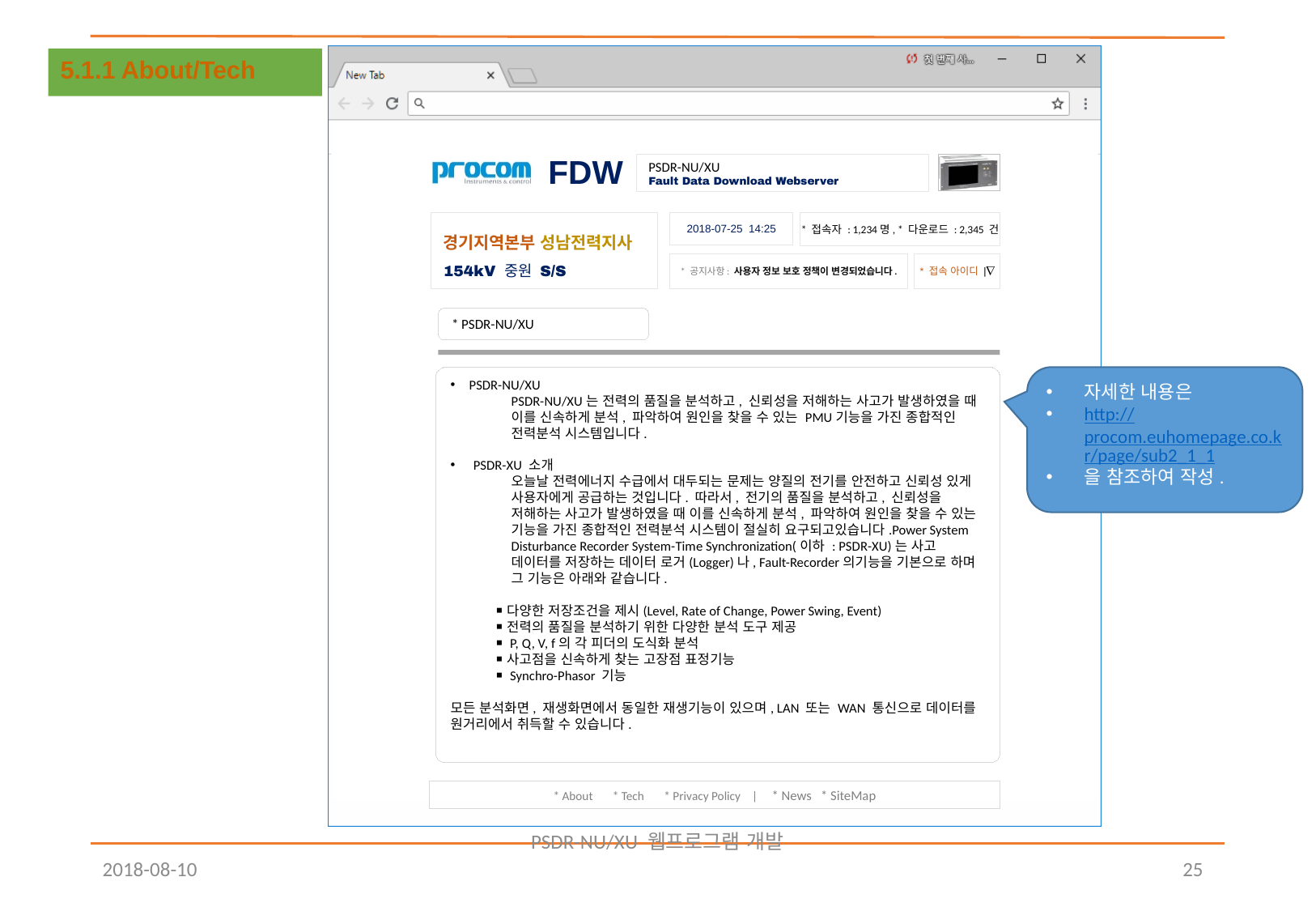

# 5.1.1 About/Tech
* PSDR-NU/XU

자세한 내용은
http://procom.euhomepage.co.kr/page/sub2_1_1
을 참조하여 작성.
PSDR-NU/XU
PSDR-NU/XU는 전력의 품질을 분석하고, 신뢰성을 저해하는 사고가 발생하였을 때 이를 신속하게 분석, 파악하여 원인을 찾을 수 있는 PMU기능을 가진 종합적인 전력분석 시스템입니다.

PSDR-XU 소개
오늘날 전력에너지 수급에서 대두되는 문제는 양질의 전기를 안전하고 신뢰성 있게 사용자에게 공급하는 것입니다. 따라서, 전기의 품질을 분석하고, 신뢰성을 저해하는 사고가 발생하였을 때 이를 신속하게 분석, 파악하여 원인을 찾을 수 있는 기능을 가진 종합적인 전력분석 시스템이 절실히 요구되고있습니다.Power System Disturbance Recorder System-Time Synchronization(이하 : PSDR-XU)는 사고 데이터를 저장하는 데이터 로거(Logger)나, Fault-Recorder의기능을 기본으로 하며 그 기능은 아래와 같습니다.

           ￭ 다양한 저장조건을 제시(Level, Rate of Change, Power Swing, Event)
           ￭ 전력의 품질을 분석하기 위한 다양한 분석 도구 제공
           ￭ P, Q, V, f의 각 피더의 도식화 분석
           ￭ 사고점을 신속하게 찾는 고장점 표정기능
           ￭ Synchro-Phasor 기능

모든 분석화면, 재생화면에서 동일한 재생기능이 있으며, LAN 또는 WAN 통신으로 데이터를 원거리에서 취득할 수 있습니다.

PSDR-NU/XU 웹프로그램 개발
2018-08-10
25